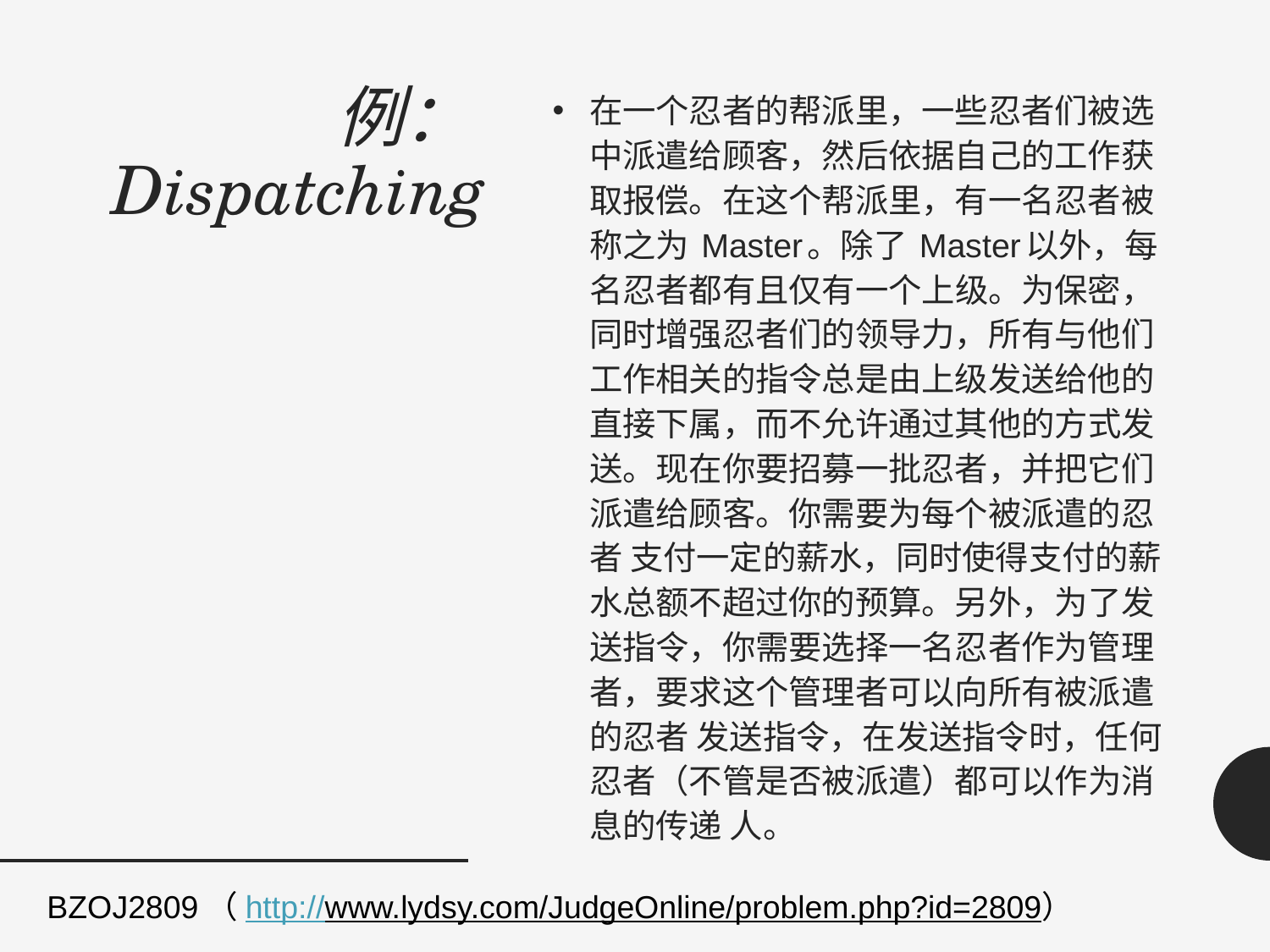

# 例：Dispatching
在一个忍者的帮派里，一些忍者们被选中派遣给顾客，然后依据自己的工作获取报偿。在这个帮派里，有一名忍者被称之为 Master。除了 Master以外，每名忍者都有且仅有一个上级。为保密，同时增强忍者们的领导力，所有与他们工作相关的指令总是由上级发送给他的直接下属，而不允许通过其他的方式发送。现在你要招募一批忍者，并把它们派遣给顾客。你需要为每个被派遣的忍者 支付一定的薪水，同时使得支付的薪水总额不超过你的预算。另外，为了发送指令，你需要选择一名忍者作为管理者，要求这个管理者可以向所有被派遣的忍者 发送指令，在发送指令时，任何忍者（不管是否被派遣）都可以作为消息的传递 人。
BZOJ2809（http://www.lydsy.com/JudgeOnline/problem.php?id=2809）